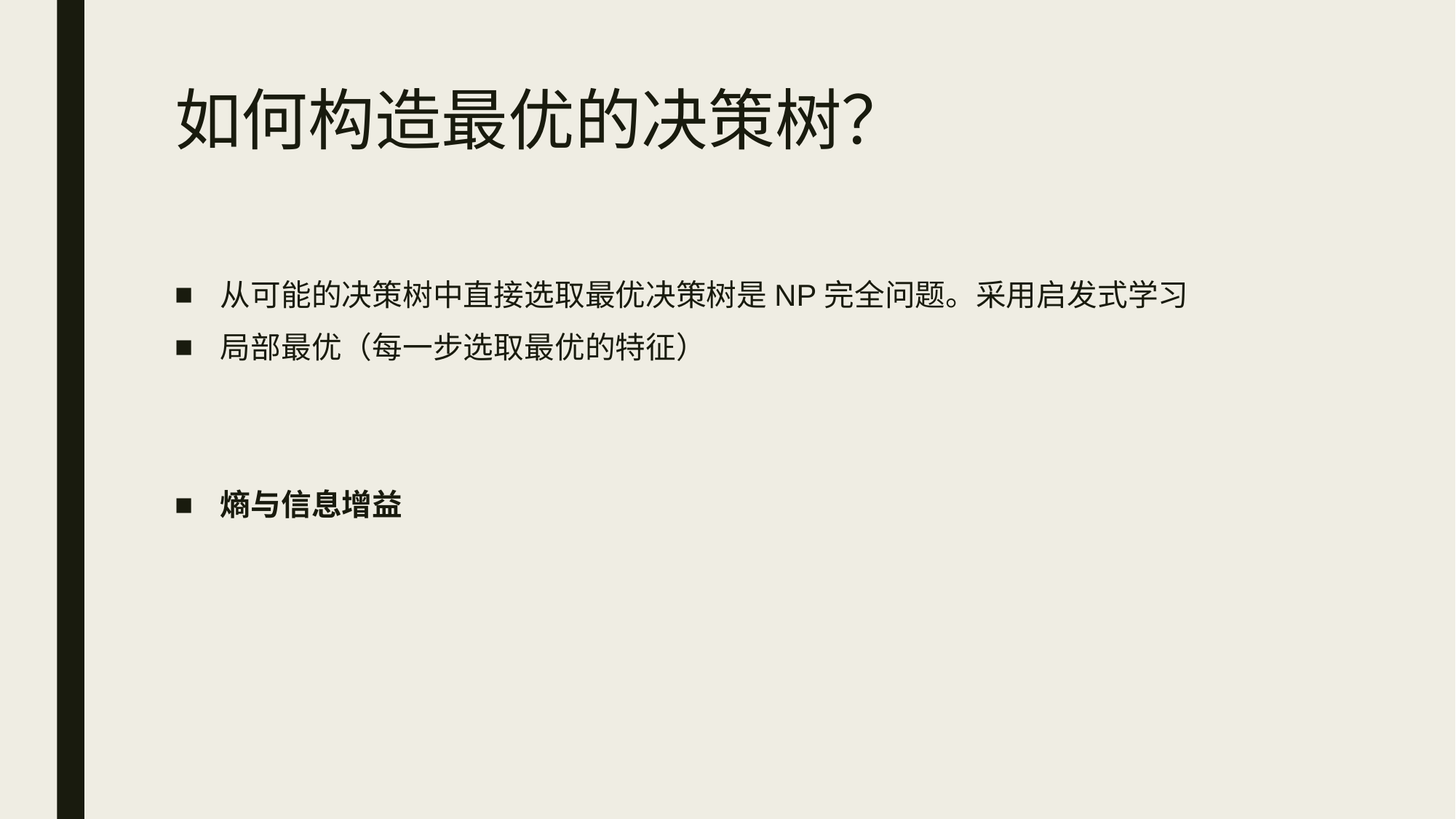

# 如何构造最优的决策树？
从可能的决策树中直接选取最优决策树是NP完全问题。采用启发式学习
局部最优（每一步选取最优的特征）

熵与信息增益